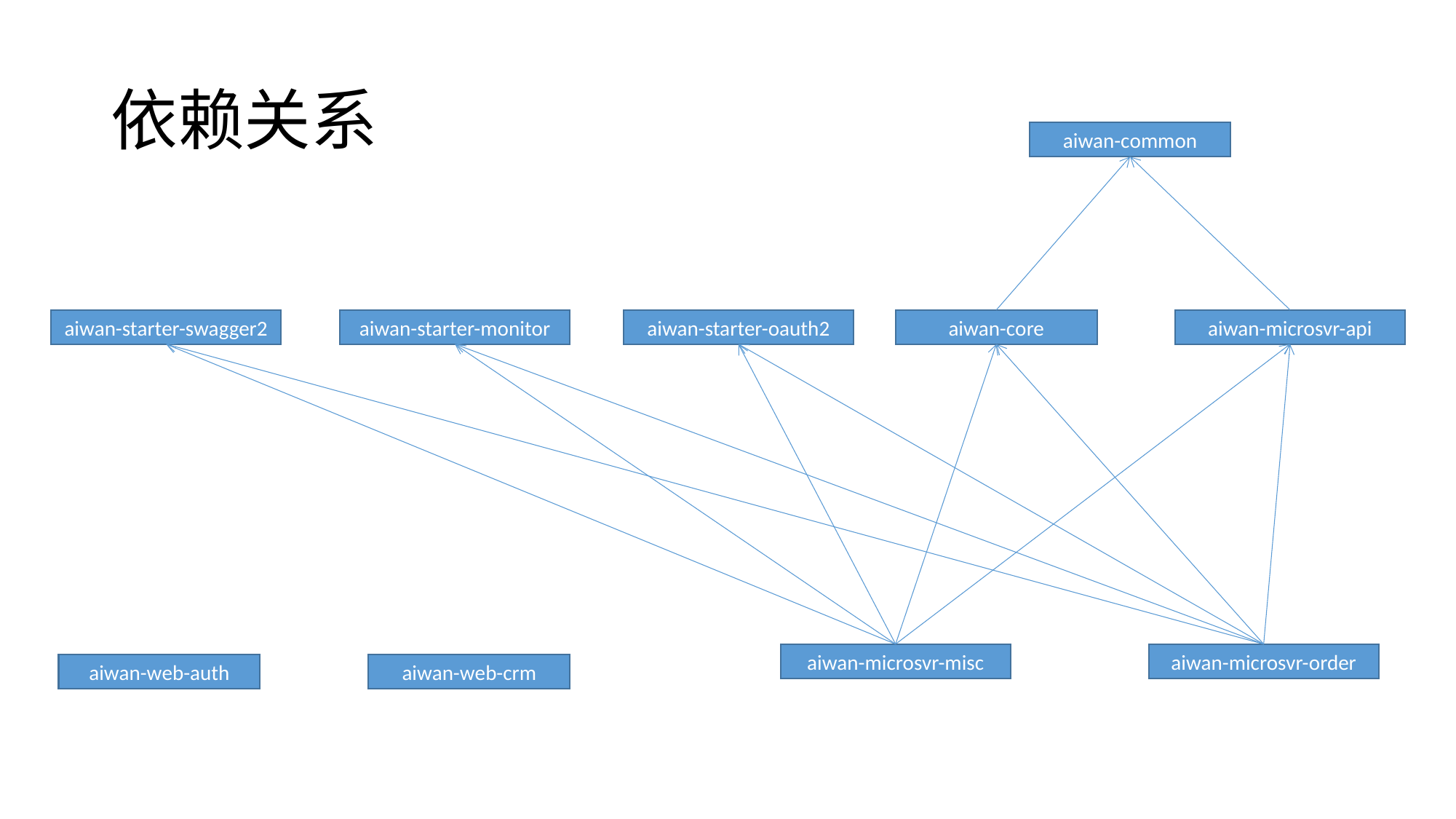

# 依赖关系
aiwan-common

aiwan-starter-swagger2
aiwan-starter-monitor
aiwan-starter-oauth2
aiwan-core
aiwan-microsvr-api
aiwan-microsvr-misc
aiwan-microsvr-order
aiwan-web-auth
aiwan-web-crm